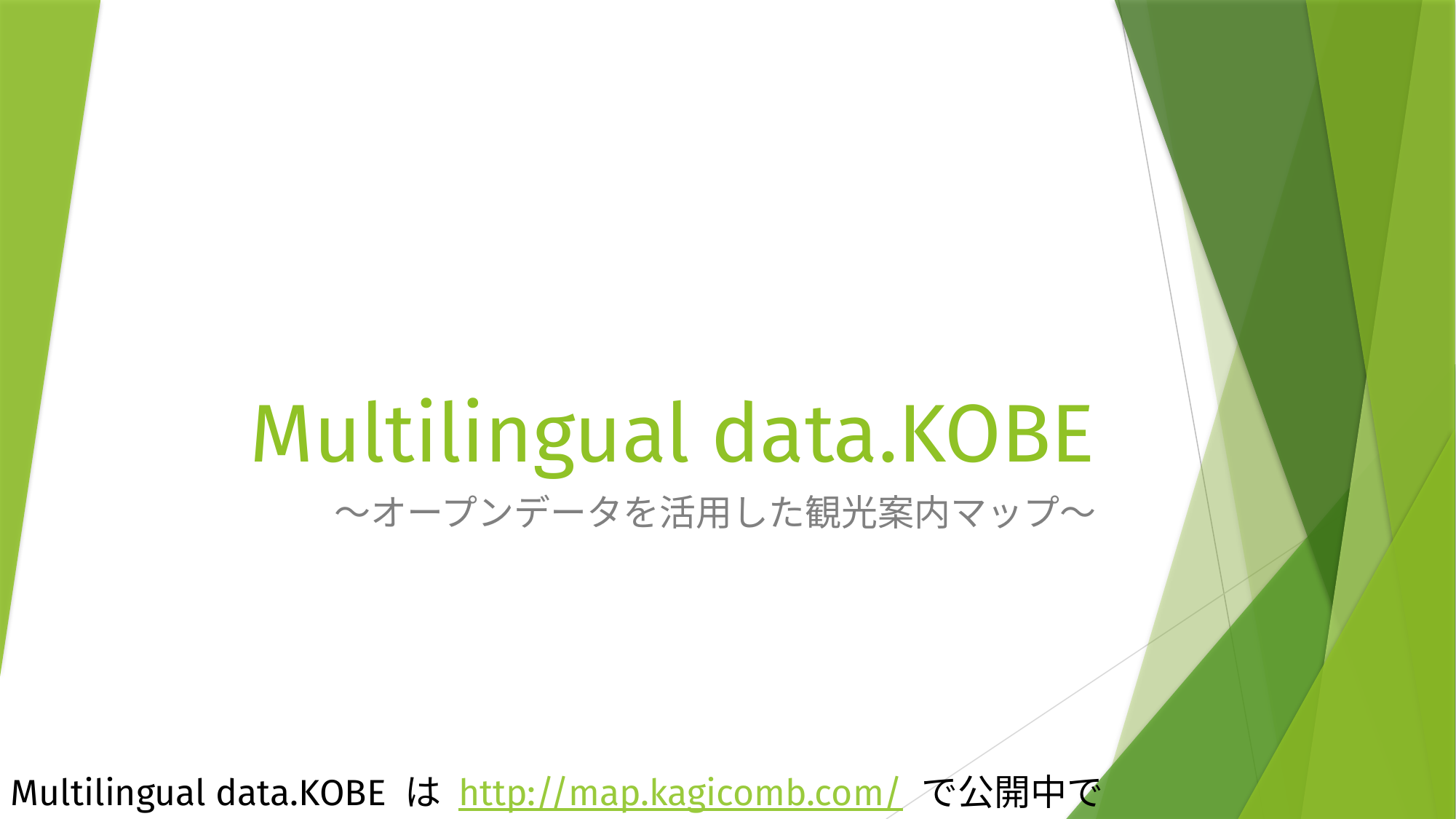

# Multilingual data.KOBE
～オープンデータを活用した観光案内マップ～
Multilingual data.KOBE は http://map.kagicomb.com/ で公開中です！